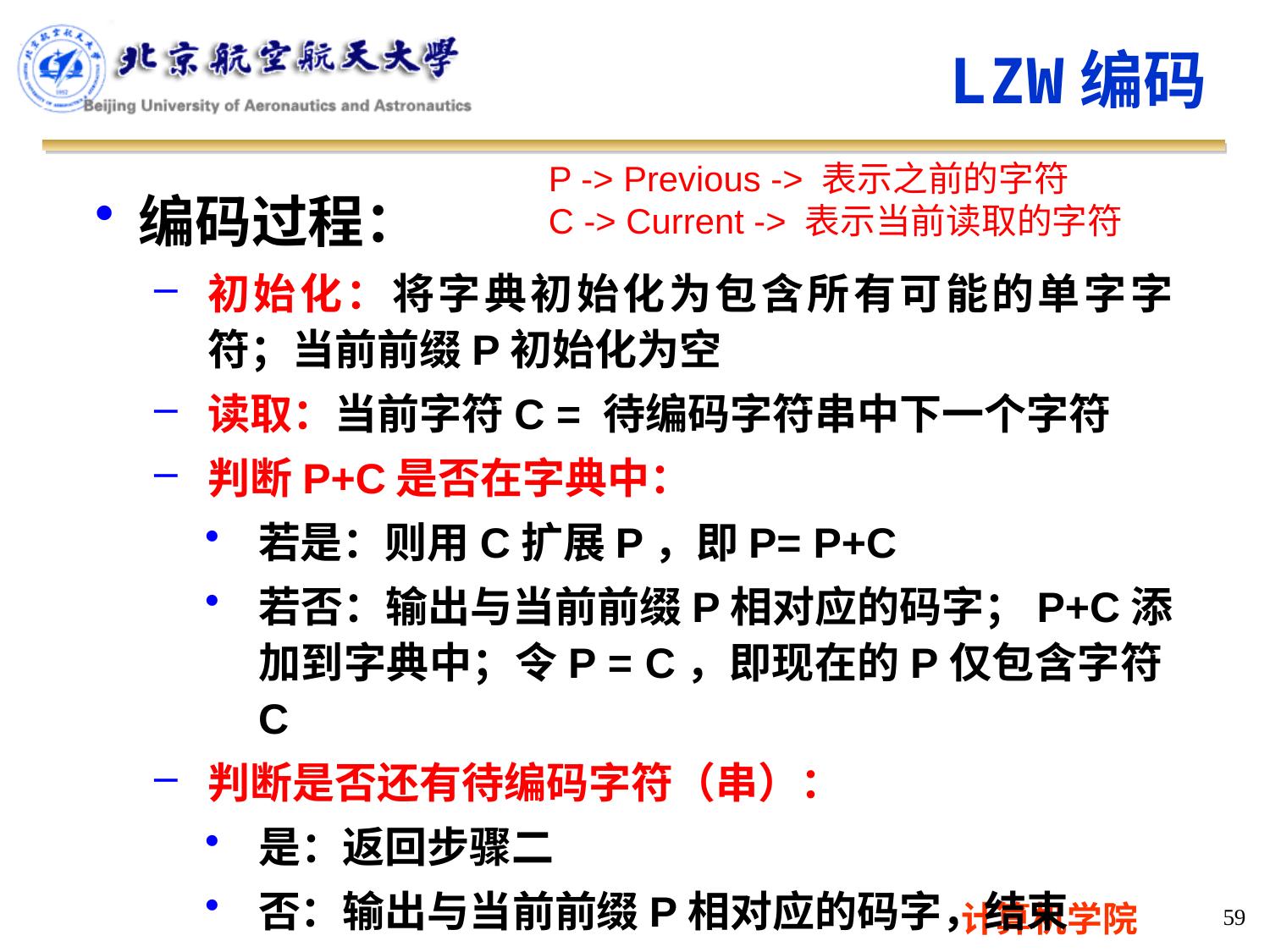

LZW编码
P -> Previous -> 表示之前的字符
C -> Current -> 表示当前读取的字符
编码过程：
初始化：将字典初始化为包含所有可能的单字字符；当前前缀P初始化为空
读取：当前字符C = 待编码字符串中下一个字符
判断P+C是否在字典中：
若是：则用C扩展P，即P= P+C
若否：输出与当前前缀P相对应的码字；P+C添加到字典中；令P = C，即现在的P仅包含字符C
判断是否还有待编码字符（串）：
是：返回步骤二
否：输出与当前前缀P相对应的码字，结束

59